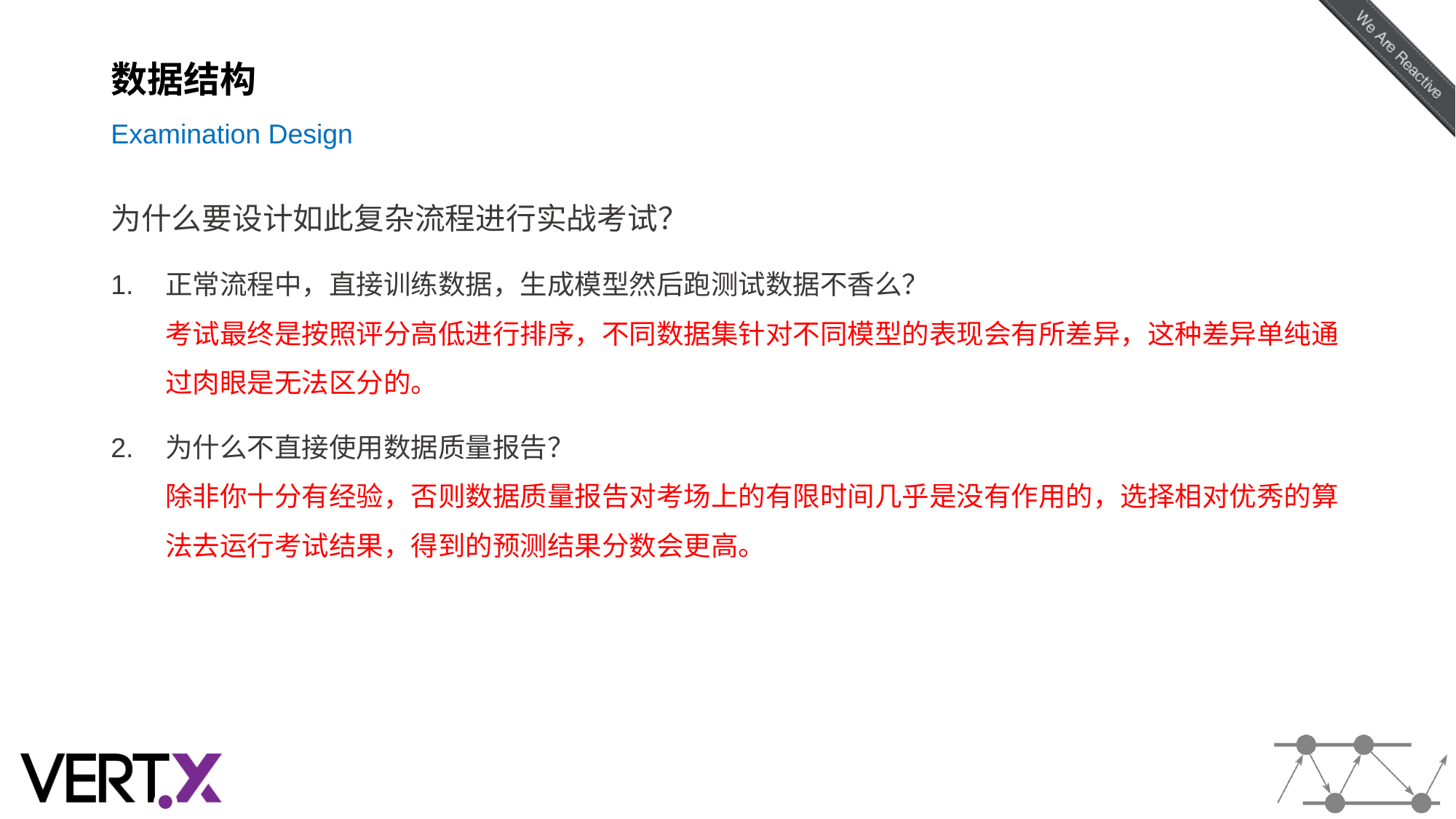

# 数据结构 Examination Design
为什么要设计如此复杂流程进行实战考试？
正常流程中，直接训练数据，生成模型然后跑测试数据不香么？
考试最终是按照评分高低进行排序，不同数据集针对不同模型的表现会有所差异，这种差异单纯通过肉眼是无法区分的。
为什么不直接使用数据质量报告？
除非你十分有经验，否则数据质量报告对考场上的有限时间几乎是没有作用的，选择相对优秀的算法去运行考试结果，得到的预测结果分数会更高。